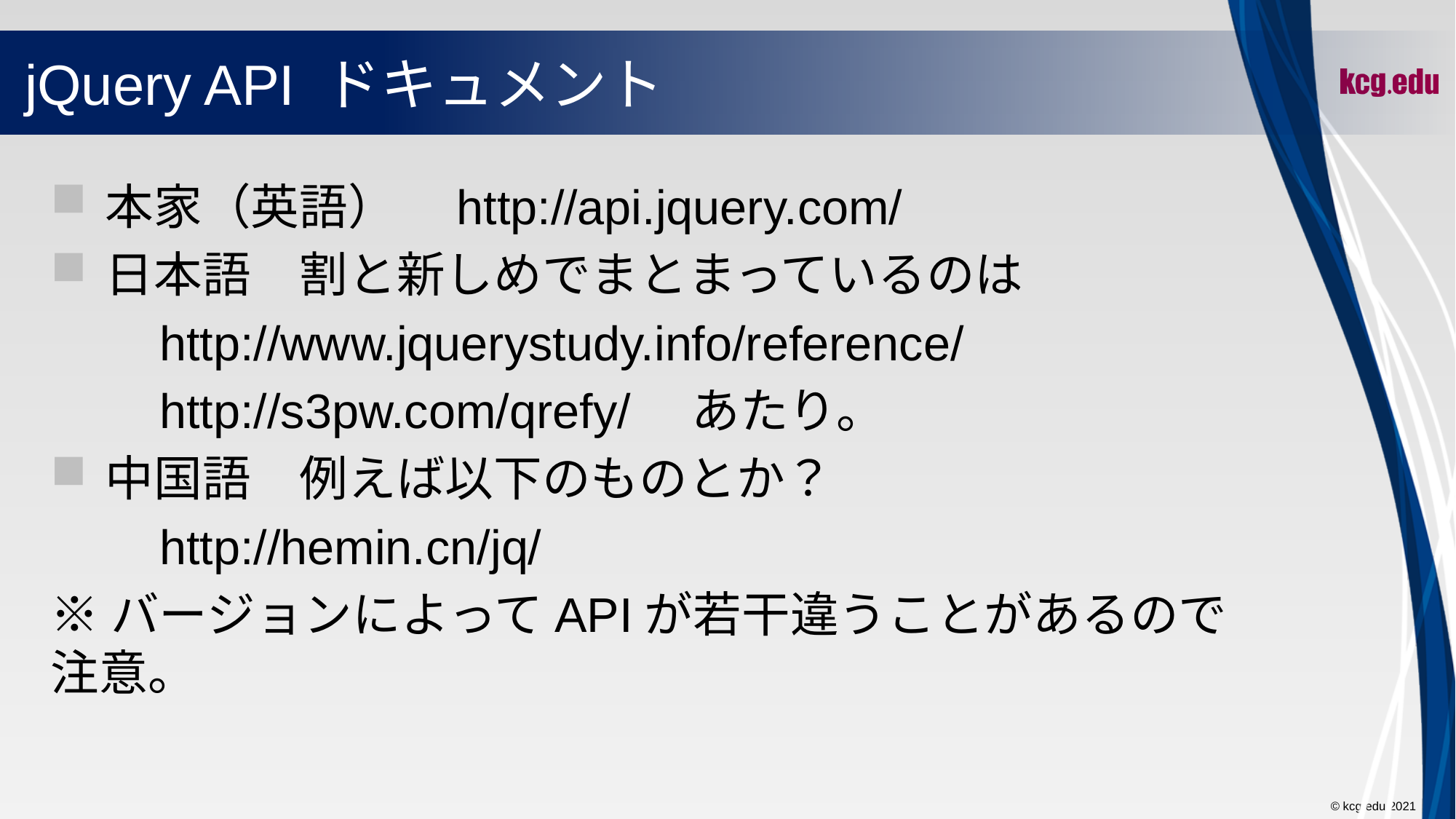

# jQuery API ドキュメント
本家（英語）　http://api.jquery.com/
日本語　割と新しめでまとまっているのは
	http://www.jquerystudy.info/reference/
	http://s3pw.com/qrefy/　あたり。
中国語　例えば以下のものとか？
	http://hemin.cn/jq/
※バージョンによってAPIが若干違うことがあるので注意。